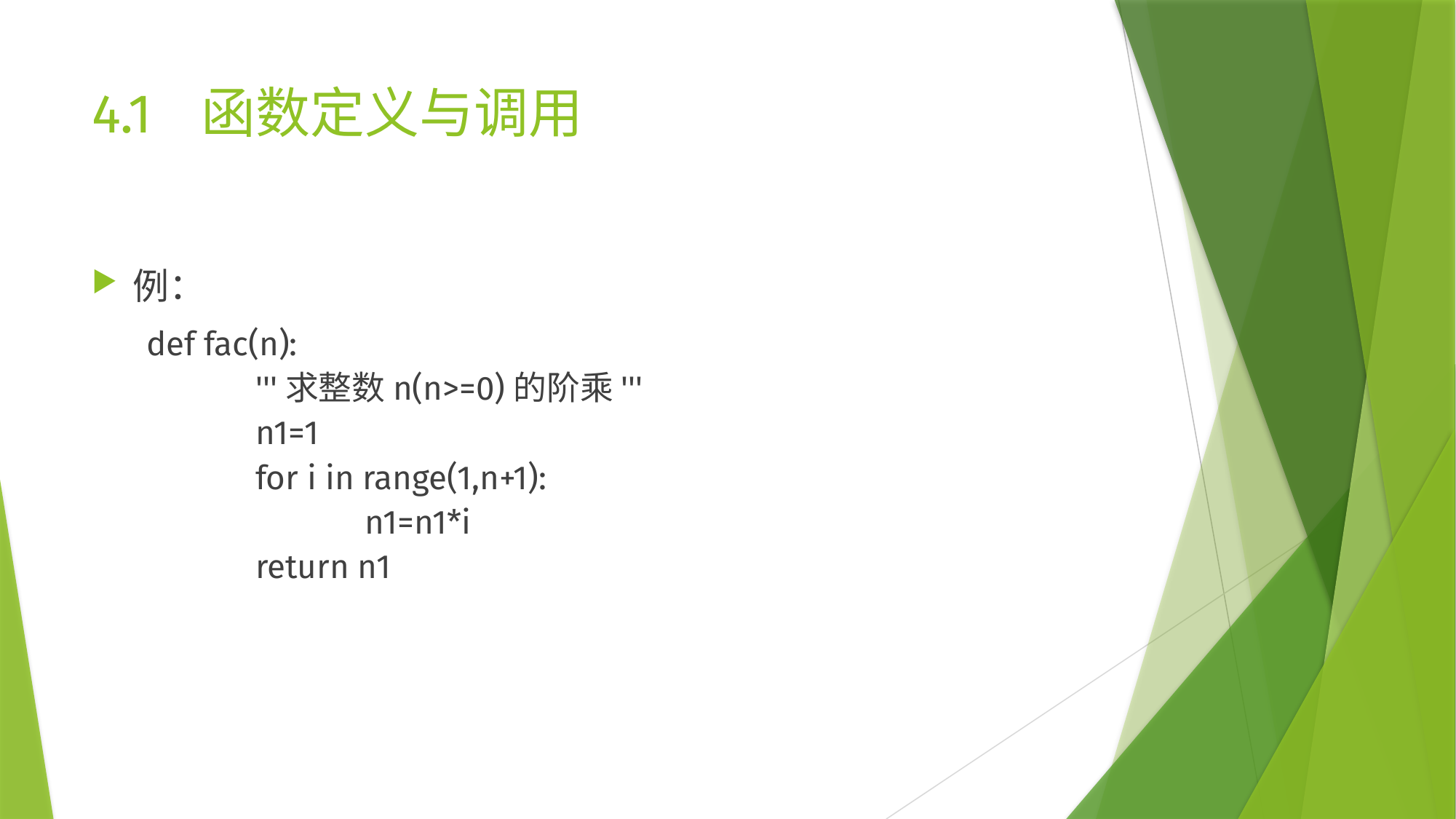

# 4.1	函数定义与调用
例：
def fac(n):
	'''求整数n(n>=0)的阶乘'''
	n1=1
	for i in range(1,n+1):
		n1=n1*i
	return n1